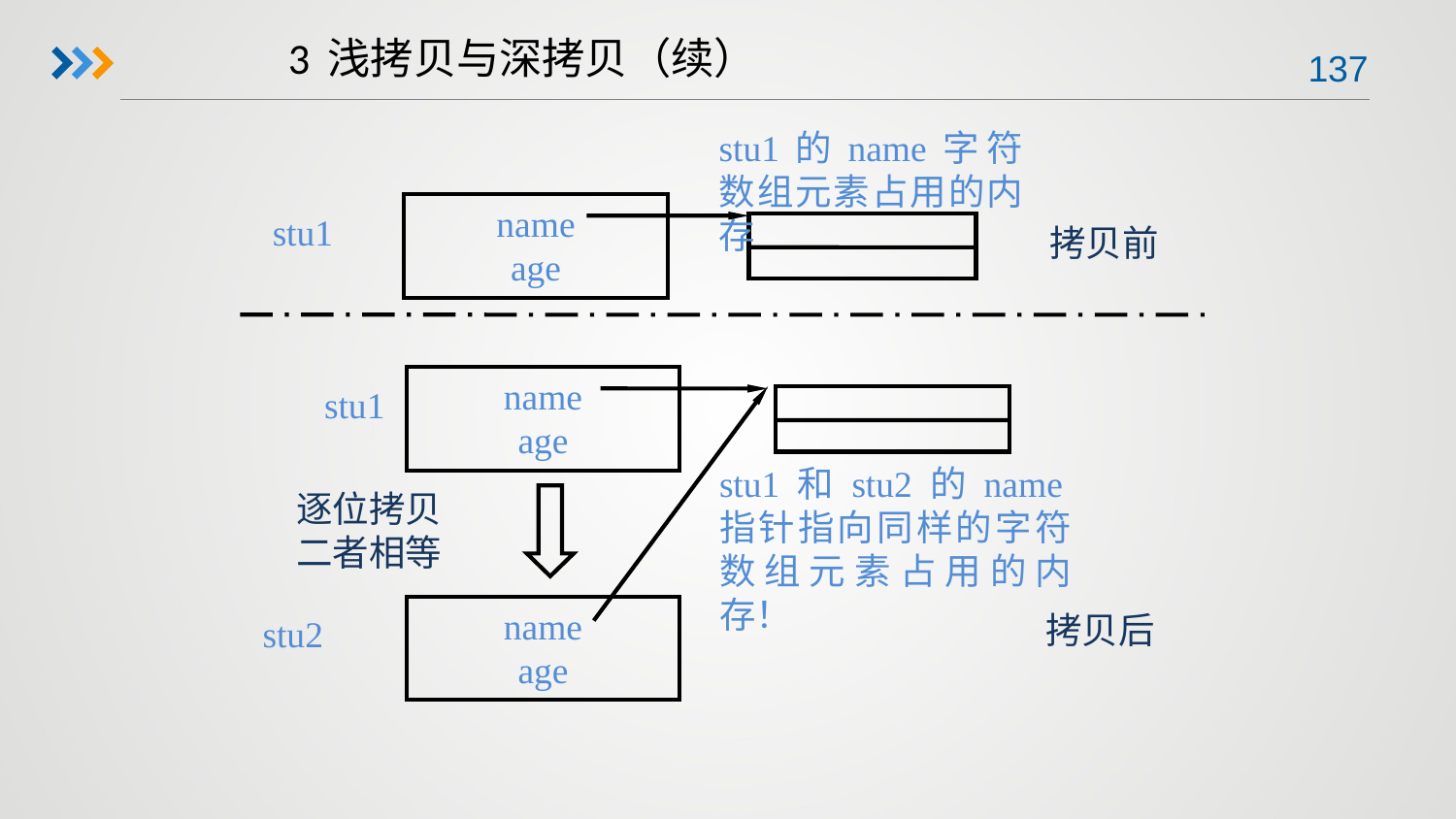

3 浅拷贝与深拷贝（续）
stu1的name字符数组元素占用的内存
name
age
       stu1

拷贝前

name
age
             stu1

stu1和stu2的name指针指向同样的字符数组元素占用的内存！

逐位拷贝
二者相等
name
age
拷贝后
         stu2